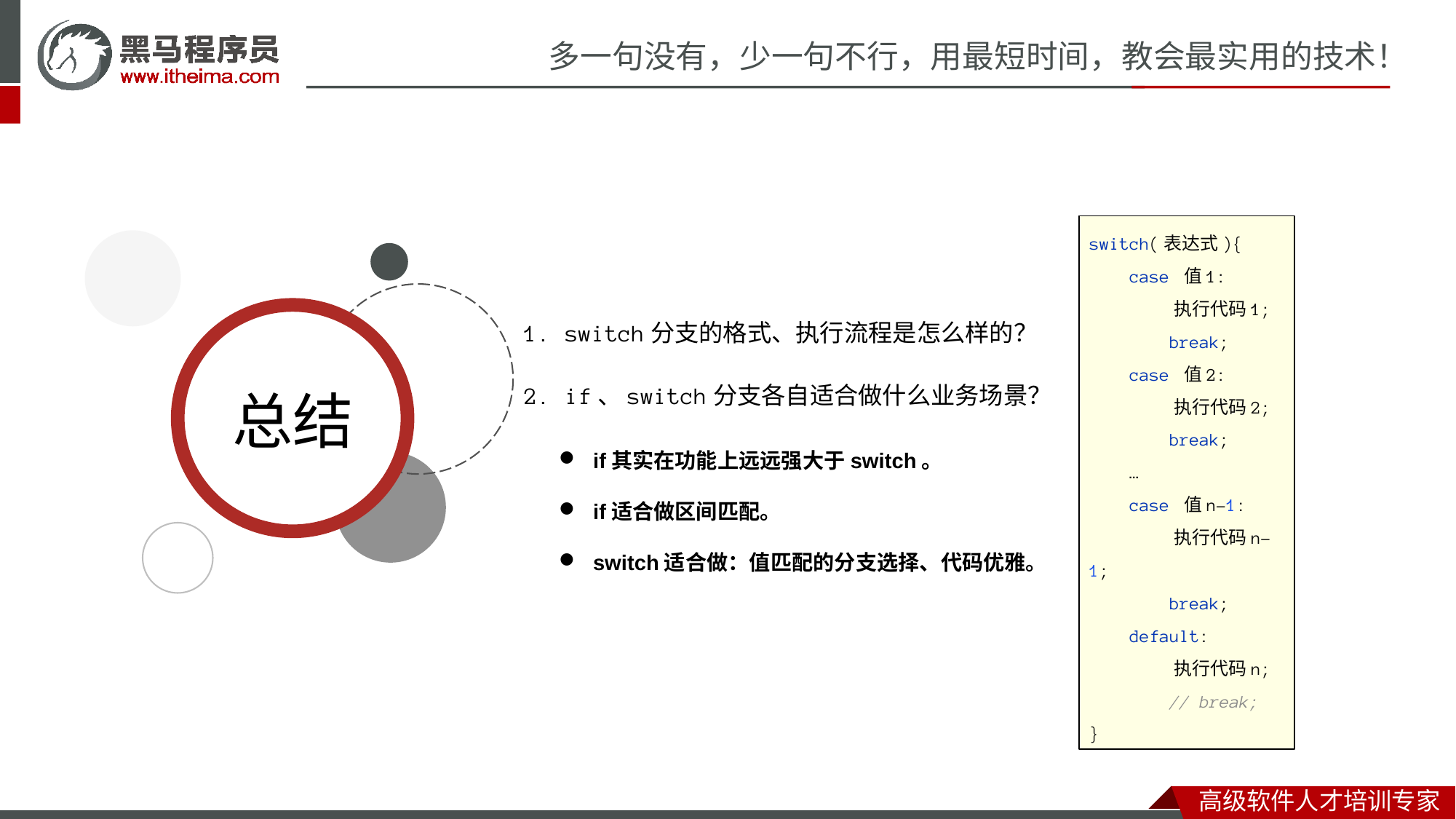

switch分支的格式、执行流程是怎么样的？
if、switch分支各自适合做什么业务场景？
switch(表达式){
    case 值1:
        执行代码1;
        break;
    case 值2:
        执行代码2;
        break;
    …
    case 值n-1:
        执行代码n-1;
        break;
    default:
        执行代码n;
        // break;
}
if其实在功能上远远强大于switch。
if适合做区间匹配。
switch适合做：值匹配的分支选择、代码优雅。